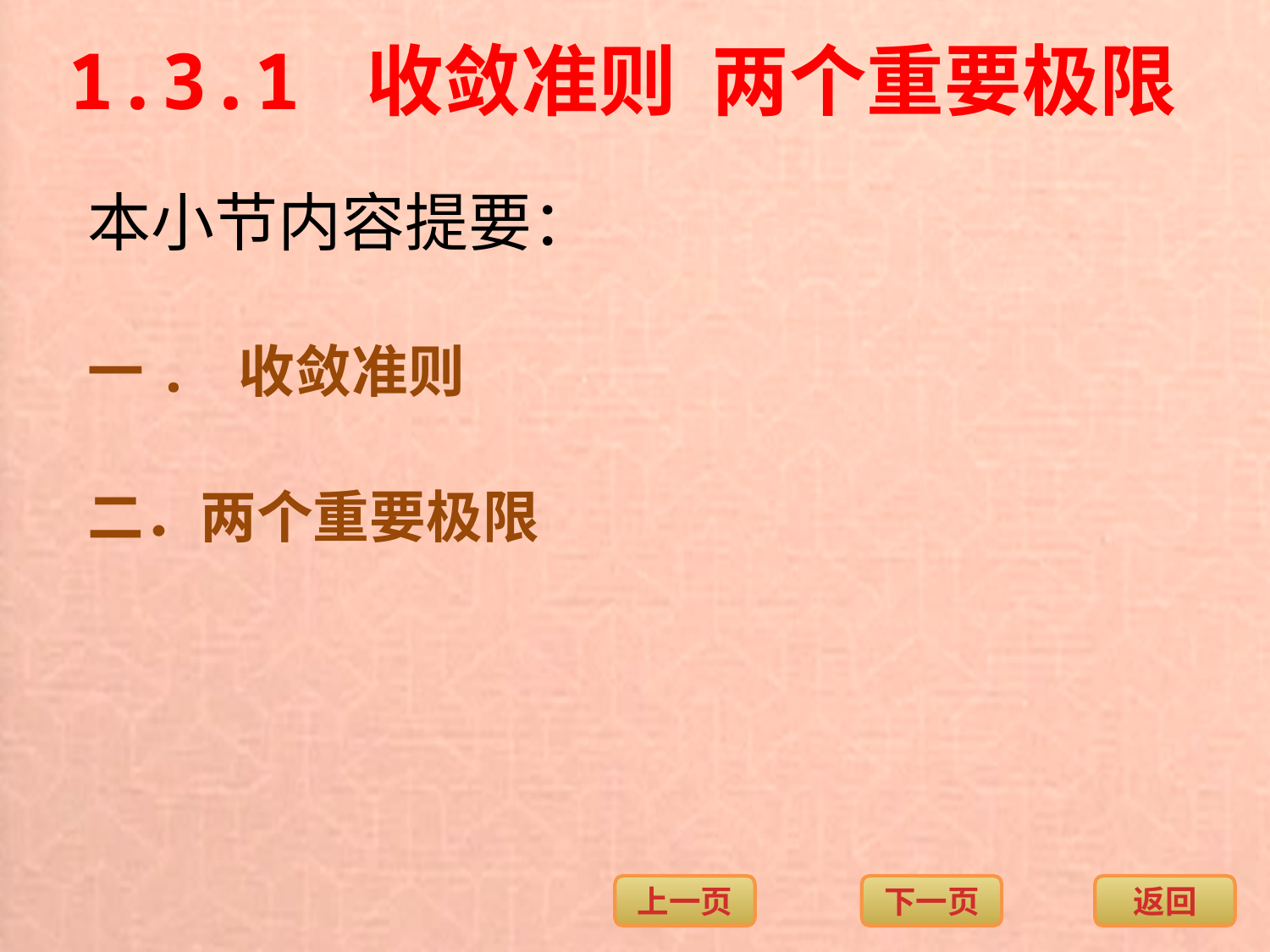

1.3.1 收敛准则  两个重要极限
本小节内容提要：
一. 收敛准则
二．两个重要极限